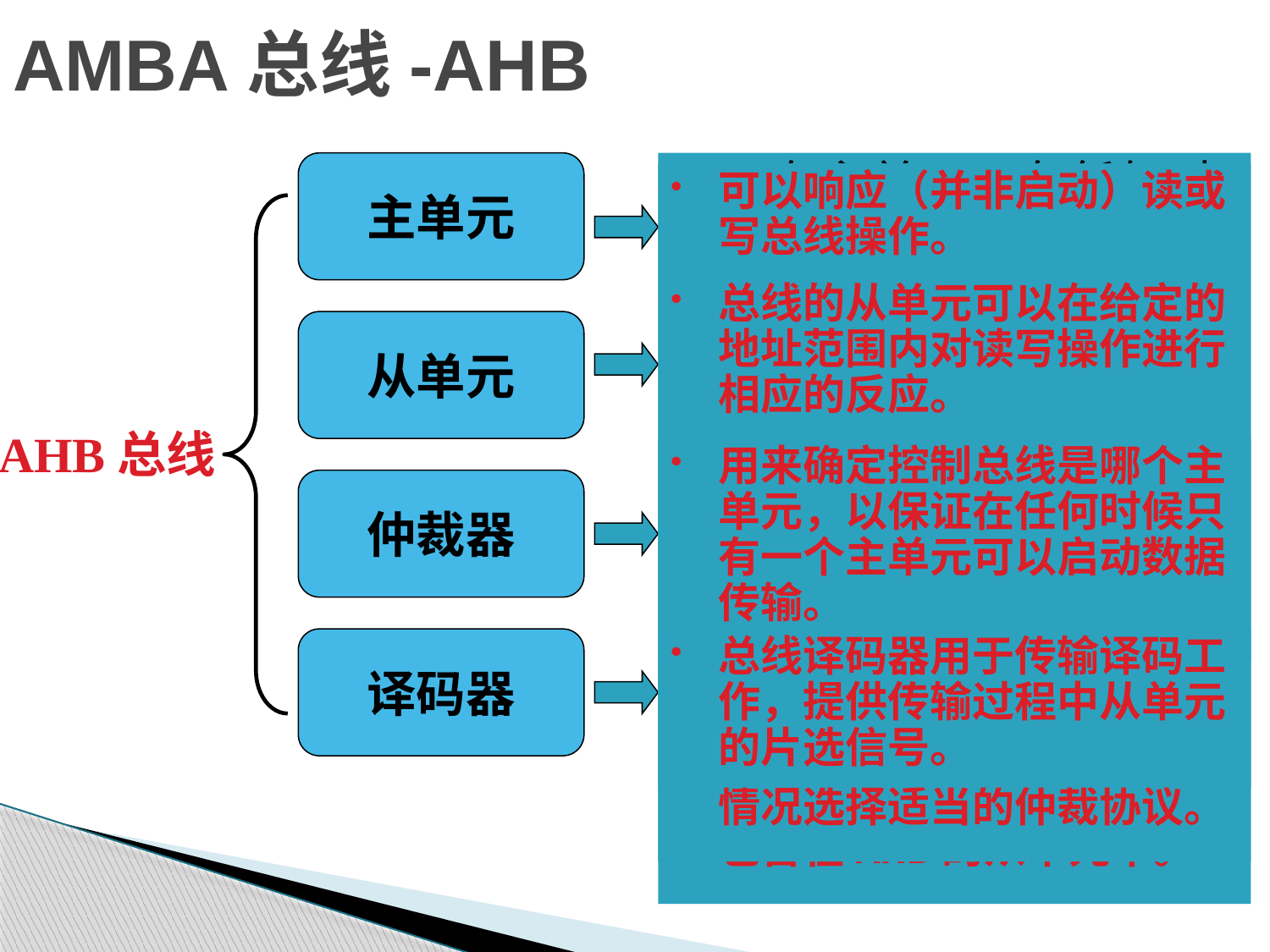

# AMBA总线-AHB
主单元
只有主单元可在任何时刻使用总线。
AHB可以有一个或多个主单元。
主单元可以是RISC处理器、协处理器以及DMA控制器，以启动和控制总线操作。
可以响应（并非启动）读或写总线操作。
总线的从单元可以在给定的地址范围内对读写操作进行相应的反应。
从单元向主单元发出成功、失败信号或等待各种反馈信号。
从单元通常是其复杂程度不足以成为主单元的固定功能块，例如外存接口、总线桥接口以及任何内存都可以是从单元，系统的其他外设也包含在AHB的从单元中。

从单元

AHB总线
用来确定控制总线是哪个主单元，以保证在任何时候只有一个主单元可以启动数据传输。
一般来说仲裁协议都是固定好的，例如最高优先级方法或平等方法，可根据实际的情况选择适当的仲裁协议。
仲裁器

译码器
总线译码器用于传输译码工作，提供传输过程中从单元的片选信号。